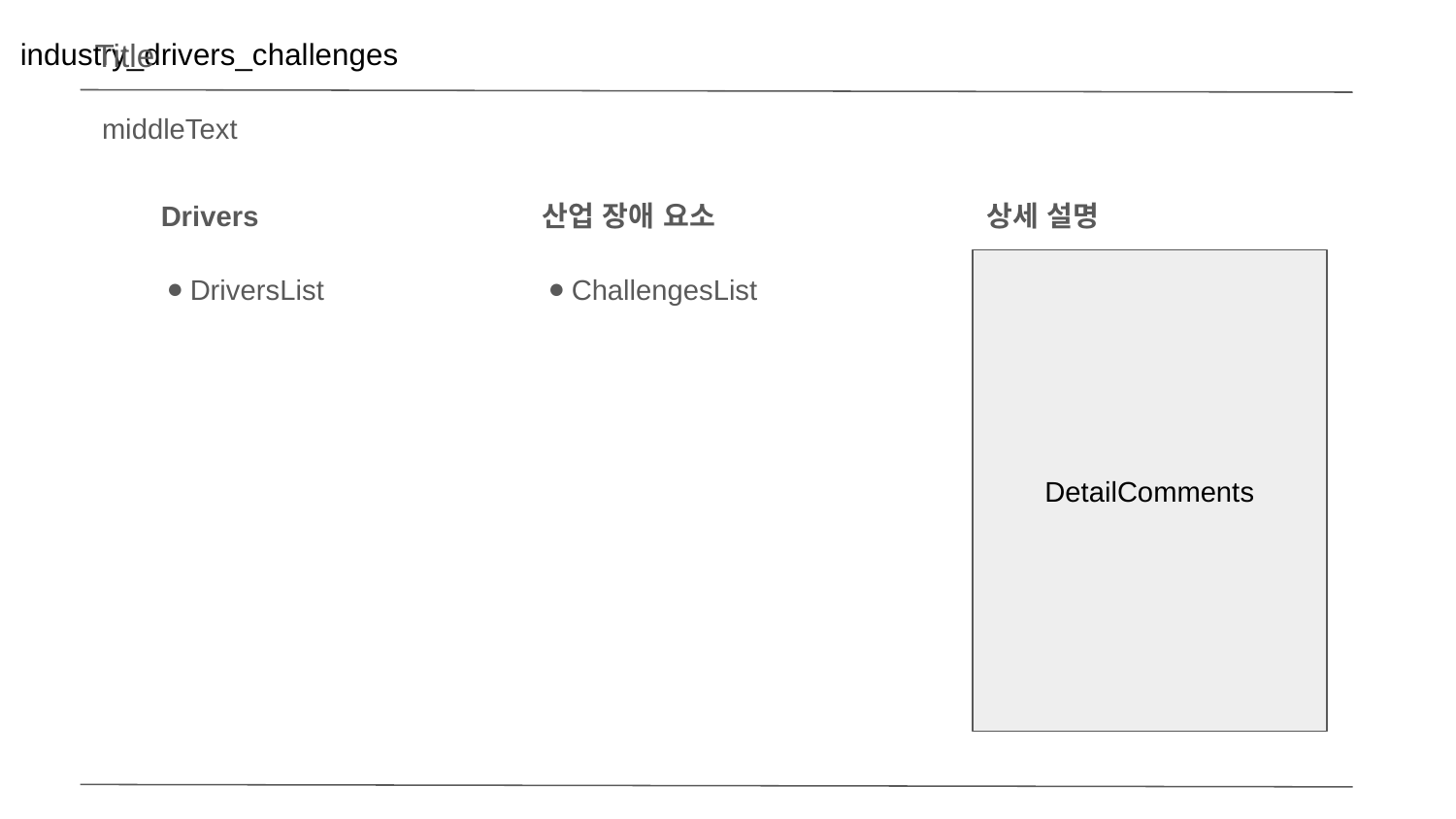

industry_drivers_challenges
Title
middleText
Drivers
산업 장애 요소
상세 설명
DetailComments
DriversList
ChallengesList